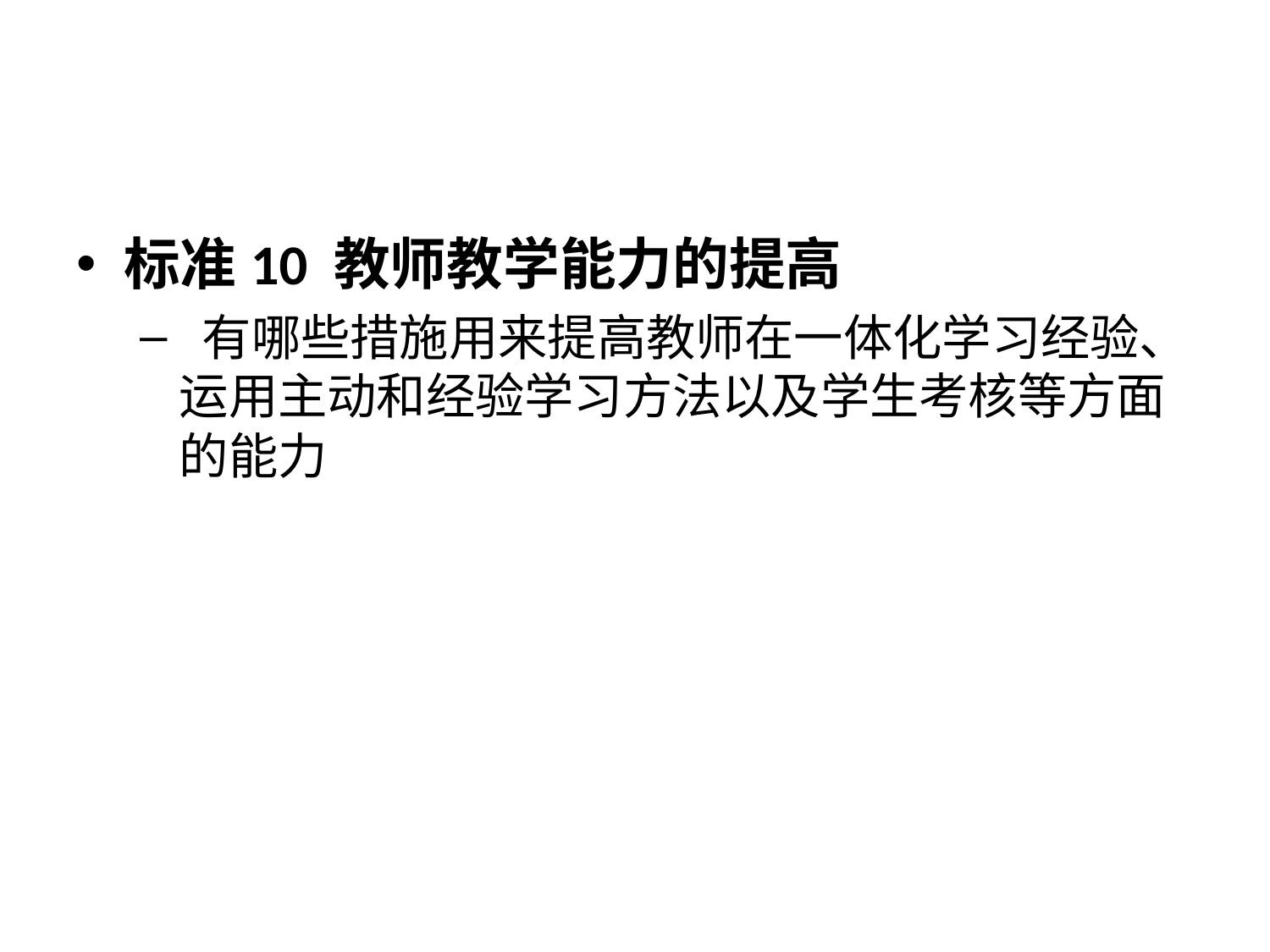

#
标准10 教师教学能力的提高
 有哪些措施用来提高教师在一体化学习经验、 运用主动和经验学习方法以及学生考核等方面的能力